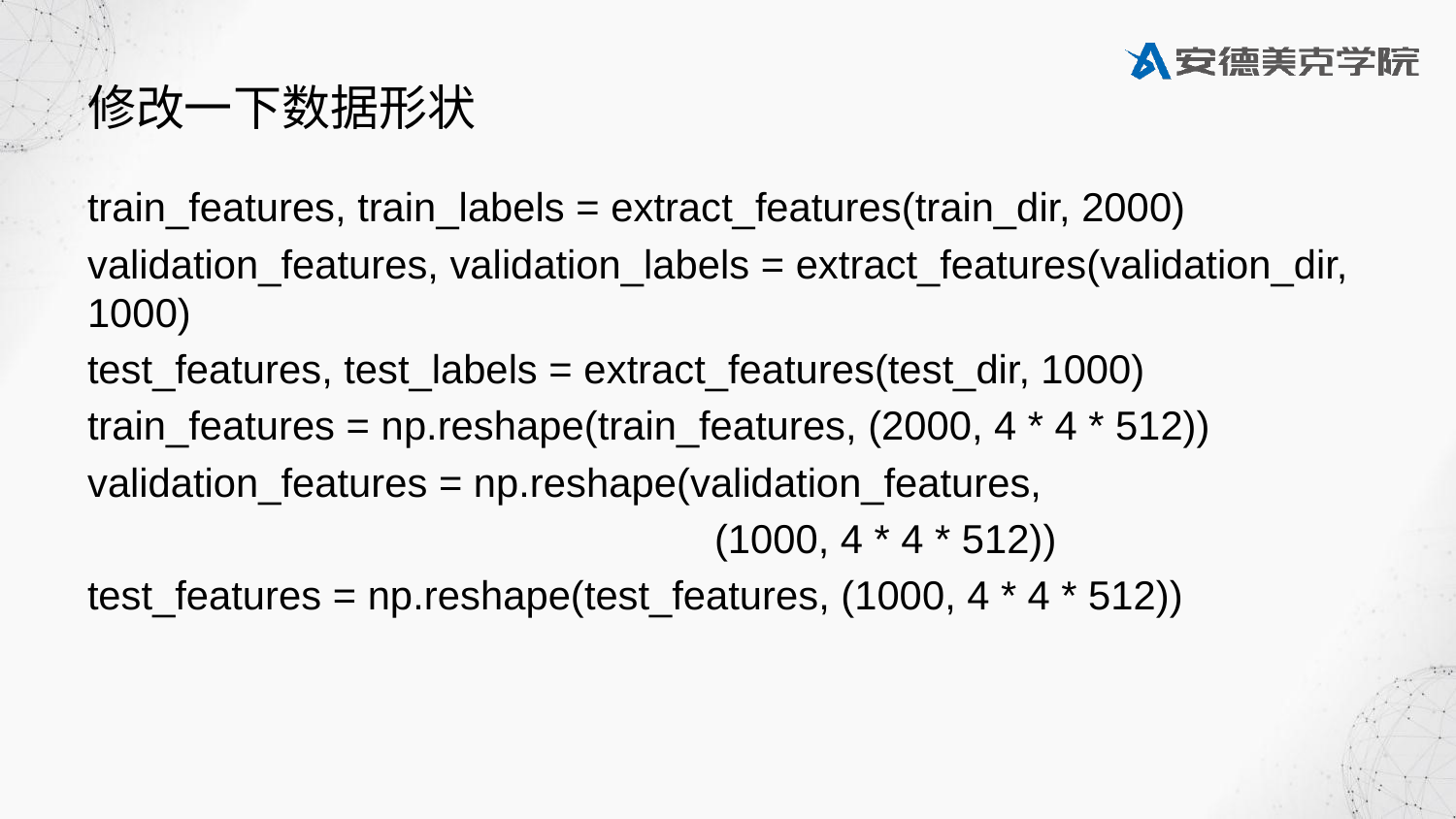

# 修改一下数据形状
train_features, train_labels = extract_features(train_dir, 2000)
validation_features, validation_labels = extract_features(validation_dir, 1000)
test_features, test_labels = extract_features(test_dir, 1000)
train_features = np.reshape(train_features, (2000, 4 * 4 * 512))
validation_features = np.reshape(validation_features,
				    (1000, 4 * 4 * 512))
test_features = np.reshape(test_features, (1000, 4 * 4 * 512))